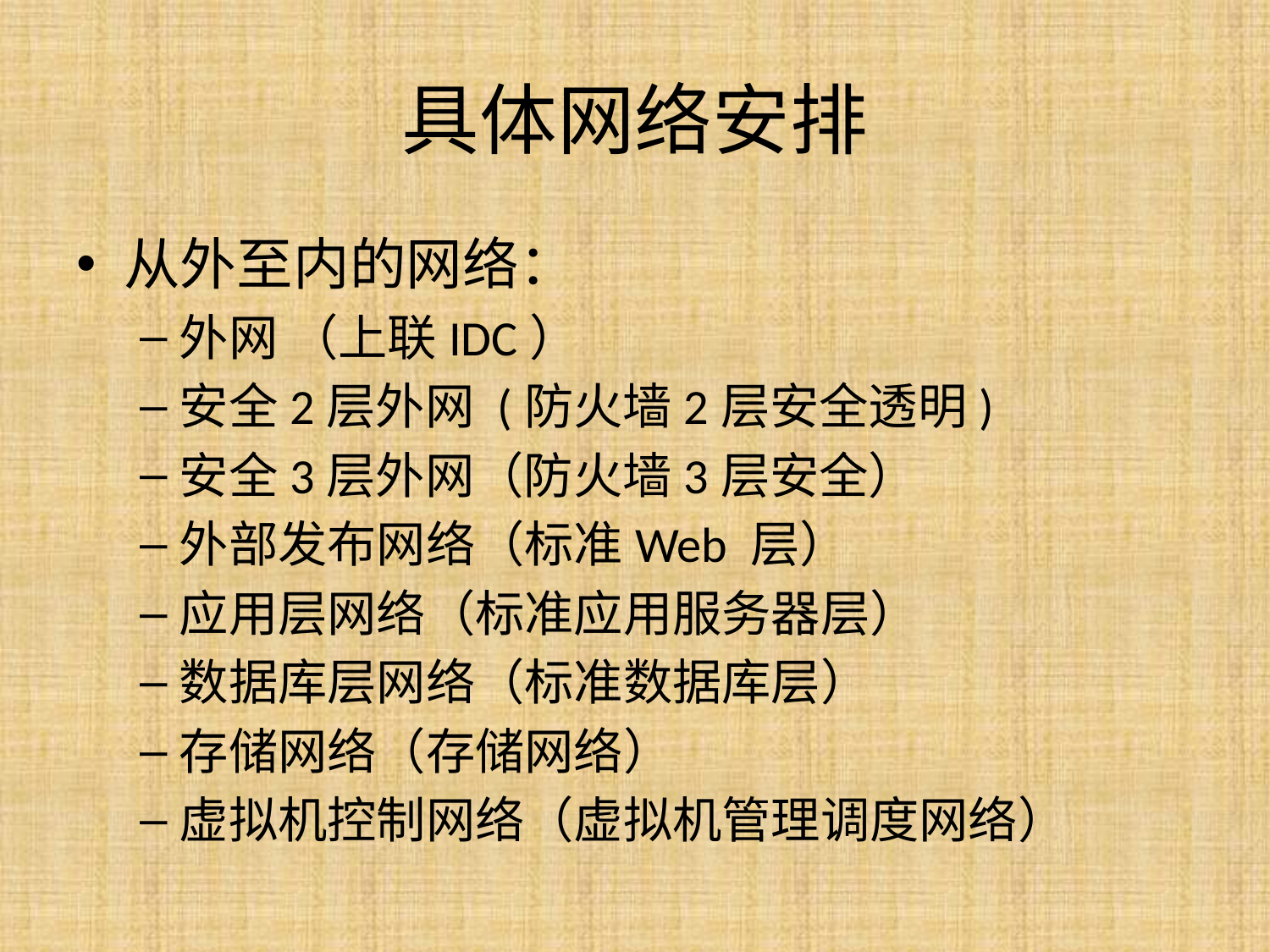

# 具体网络安排
从外至内的网络：
外网 （上联IDC）
安全2层外网 (防火墙2层安全透明)
安全3层外网（防火墙3层安全）
外部发布网络（标准Web 层）
应用层网络（标准应用服务器层）
数据库层网络（标准数据库层）
存储网络（存储网络）
虚拟机控制网络（虚拟机管理调度网络）